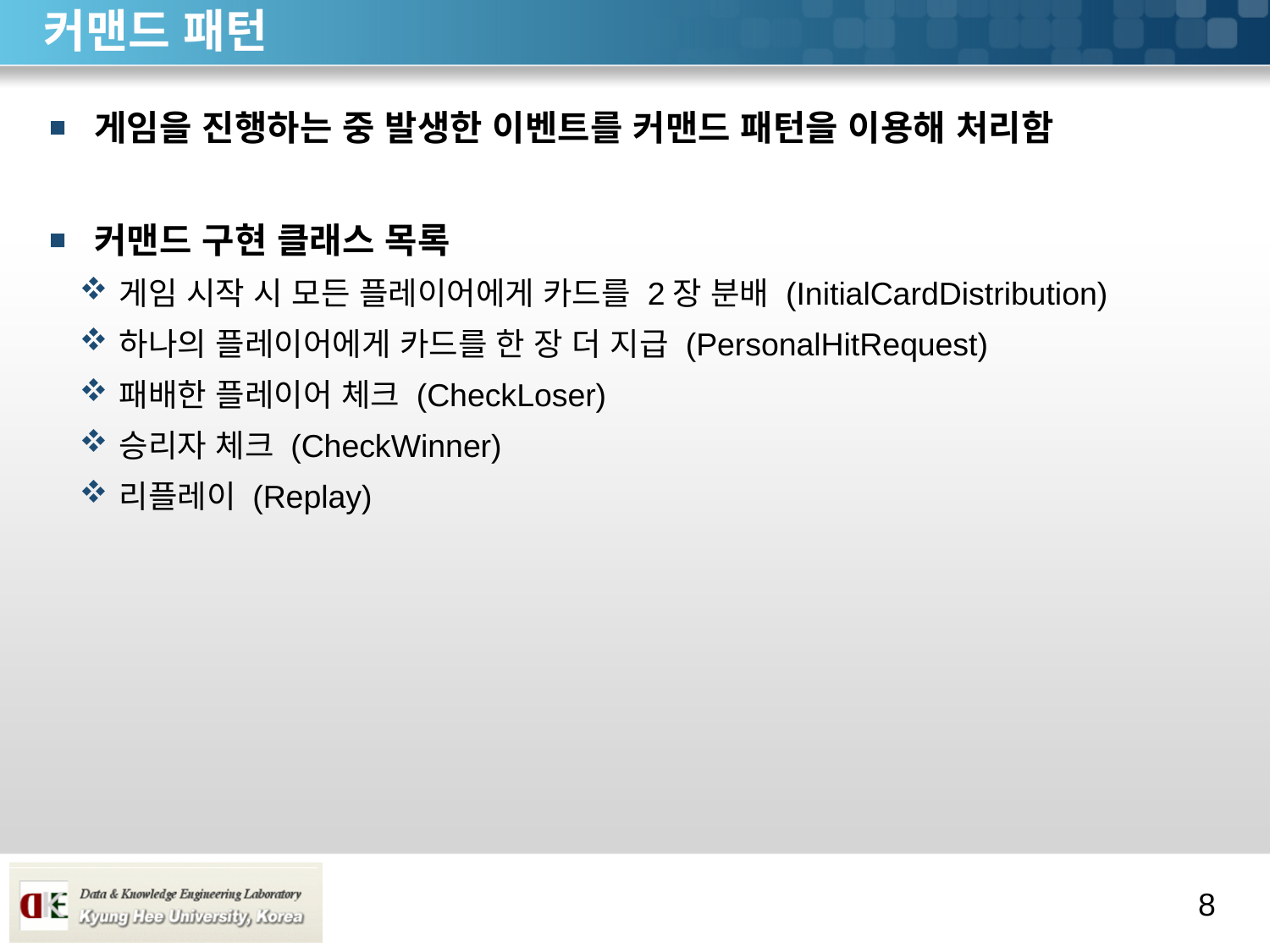

# 커맨드 패턴
게임을 진행하는 중 발생한 이벤트를 커맨드 패턴을 이용해 처리함

커맨드 구현 클래스 목록
게임 시작 시 모든 플레이어에게 카드를 2장 분배 (InitialCardDistribution)
하나의 플레이어에게 카드를 한 장 더 지급 (PersonalHitRequest)
패배한 플레이어 체크 (CheckLoser)
승리자 체크 (CheckWinner)
리플레이 (Replay)